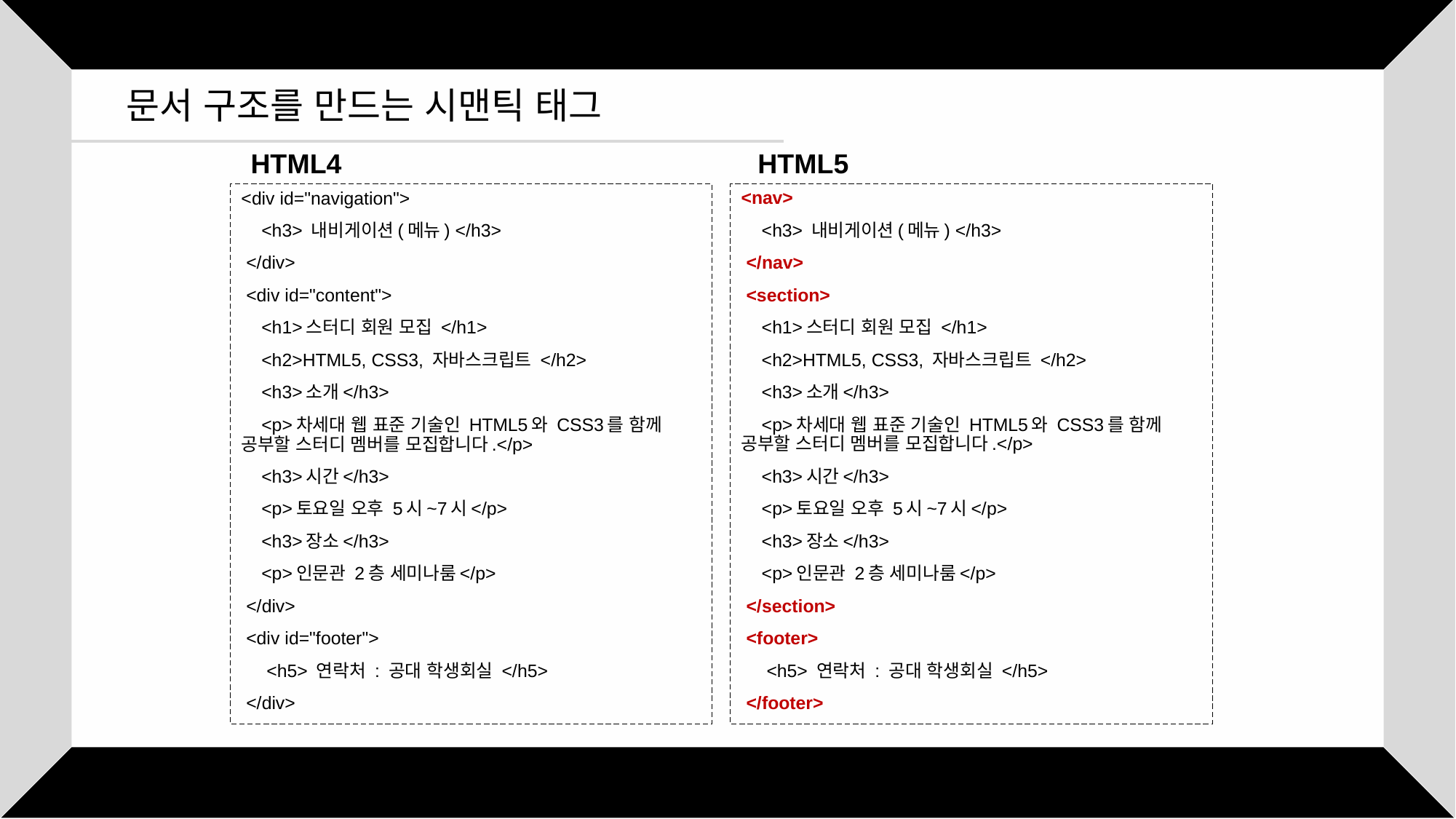

문서 구조를 만드는 시맨틱 태그
HTML4
HTML5
<div id="navigation">
    <h3> 내비게이션(메뉴) </h3>
 </div>
 <div id="content">
    <h1>스터디 회원 모집 </h1>
    <h2>HTML5, CSS3, 자바스크립트 </h2>
    <h3>소개</h3>
    <p>차세대 웹 표준 기술인 HTML5와 CSS3를 함께 공부할 스터디 멤버를 모집합니다.</p>
    <h3>시간</h3>
    <p>토요일 오후 5시~7시</p>
    <h3>장소</h3>
    <p>인문관 2층 세미나룸</p>
 </div>
 <div id="footer">
     <h5> 연락처 : 공대 학생회실 </h5>
 </div>

<nav>
    <h3> 내비게이션(메뉴) </h3>
 </nav>
 <section>
    <h1>스터디 회원 모집 </h1>
    <h2>HTML5, CSS3, 자바스크립트 </h2>
    <h3>소개</h3>
    <p>차세대 웹 표준 기술인 HTML5와 CSS3를 함께 공부할 스터디 멤버를 모집합니다.</p>
    <h3>시간</h3>
    <p>토요일 오후 5시~7시</p>
    <h3>장소</h3>
    <p>인문관 2층 세미나룸</p>
 </section>
 <footer>
     <h5> 연락처 : 공대 학생회실 </h5>
 </footer>